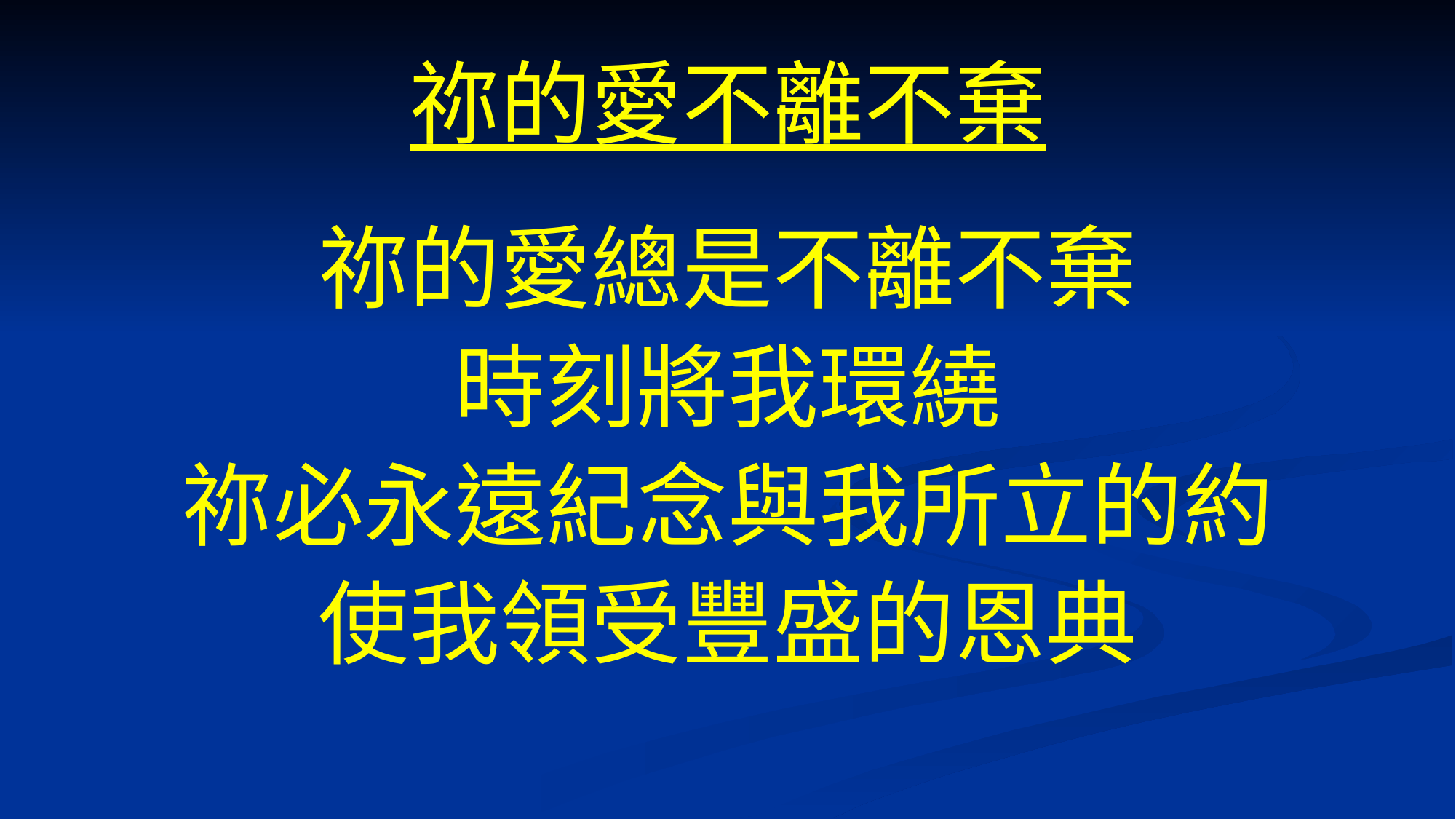

# 祢的愛不離不棄
祢的愛總是不離不棄
時刻將我環繞
祢必永遠紀念與我所立的約
使我領受豐盛的恩典